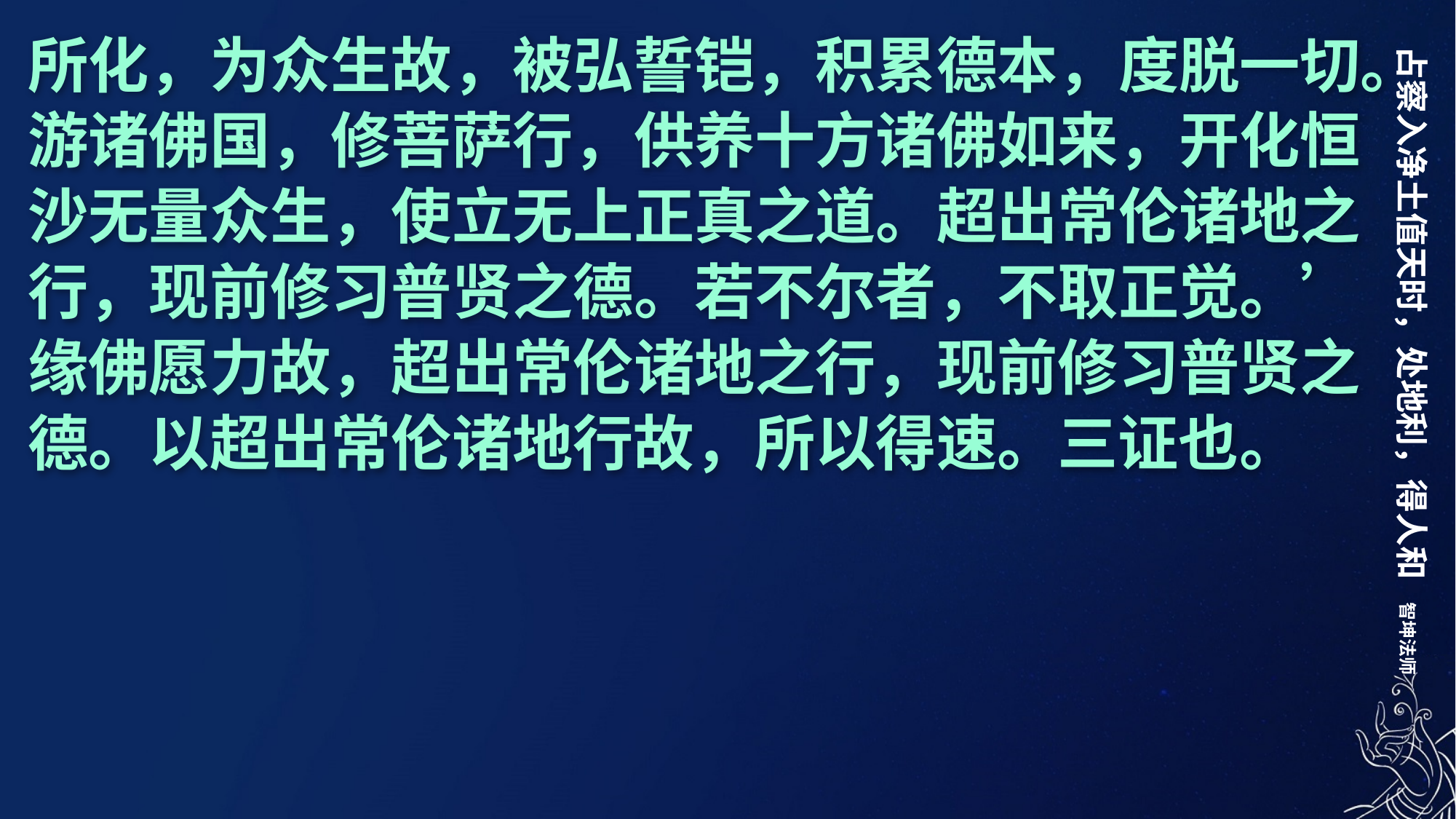

所化，为众生故，被弘誓铠，积累德本，度脱一切。游诸佛国，修菩萨行，供养十方诸佛如来，开化恒沙无量众生，使立无上正真之道。超出常伦诸地之行，现前修习普贤之德。若不尔者，不取正觉。’缘佛愿力故，超出常伦诸地之行，现前修习普贤之德。以超出常伦诸地行故，所以得速。三证也。